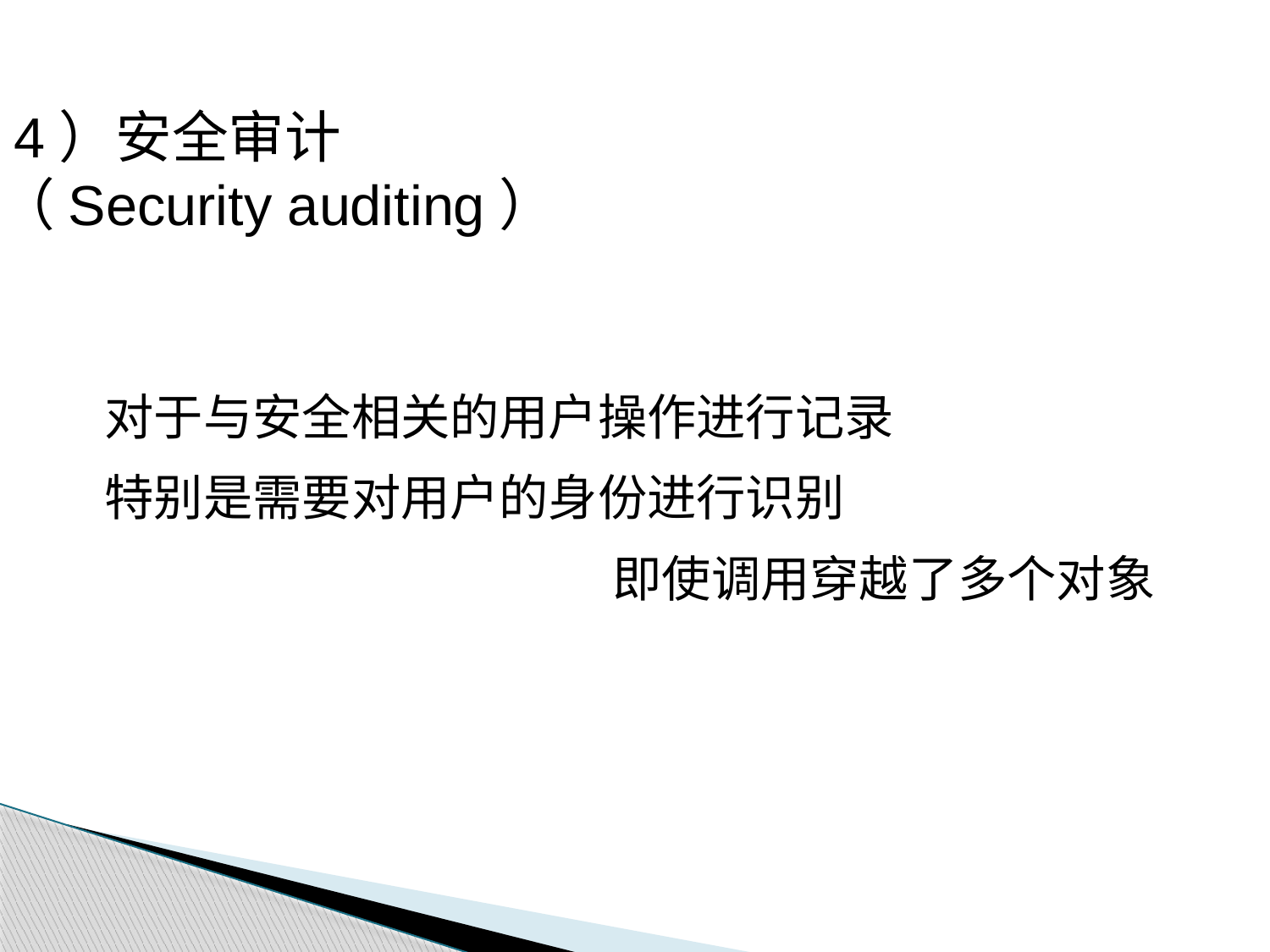

4）安全审计
（Security auditing）
对于与安全相关的用户操作进行记录
特别是需要对用户的身份进行识别
				即使调用穿越了多个对象